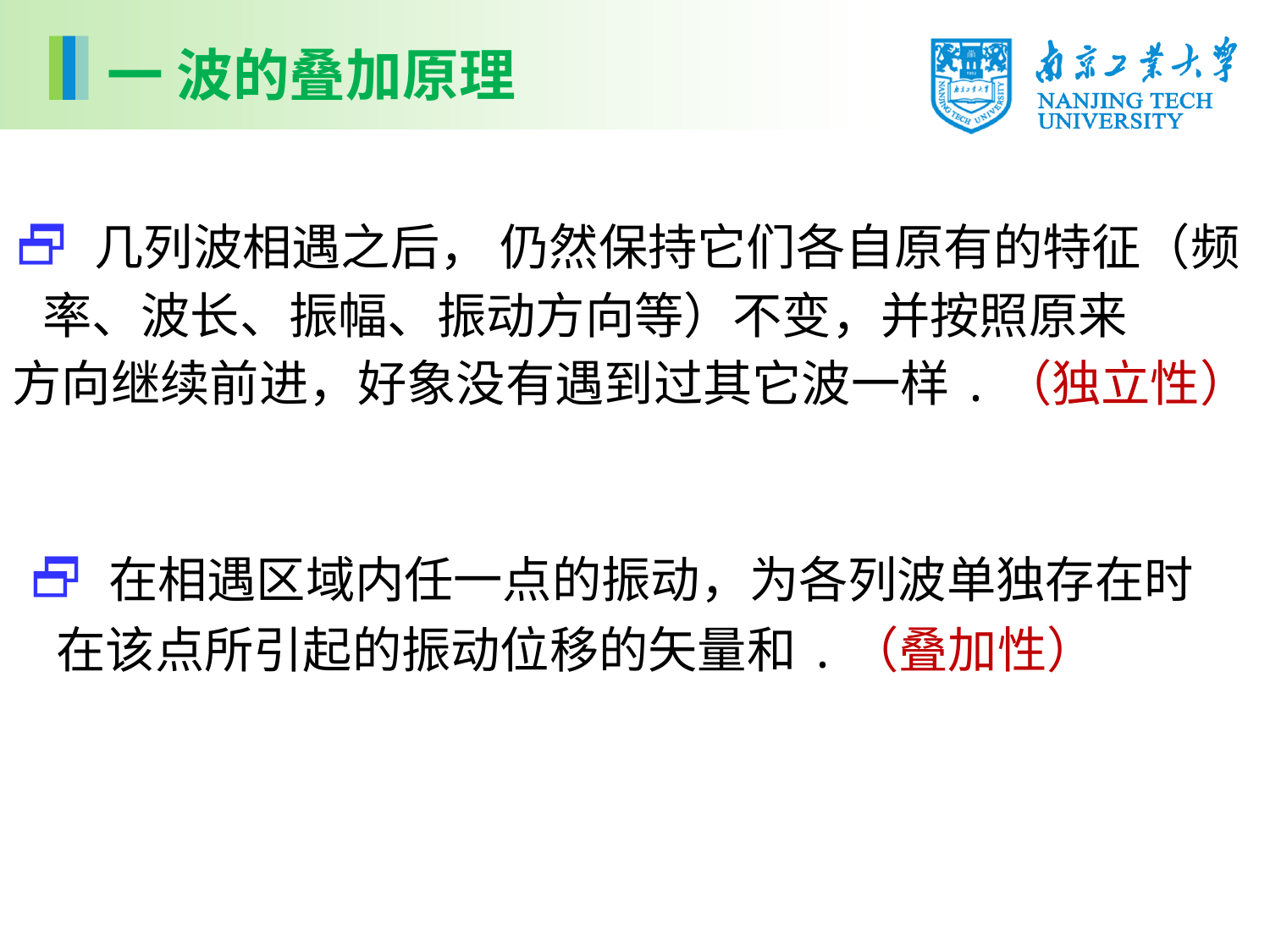

一 波的叠加原理
 几列波相遇之后， 仍然保持它们各自原有的特征（频率、波长、振幅、振动方向等）不变，并按照原来
方向继续前进，好象没有遇到过其它波一样.（独立性）
 在相遇区域内任一点的振动，为各列波单独存在时在该点所引起的振动位移的矢量和.（叠加性）